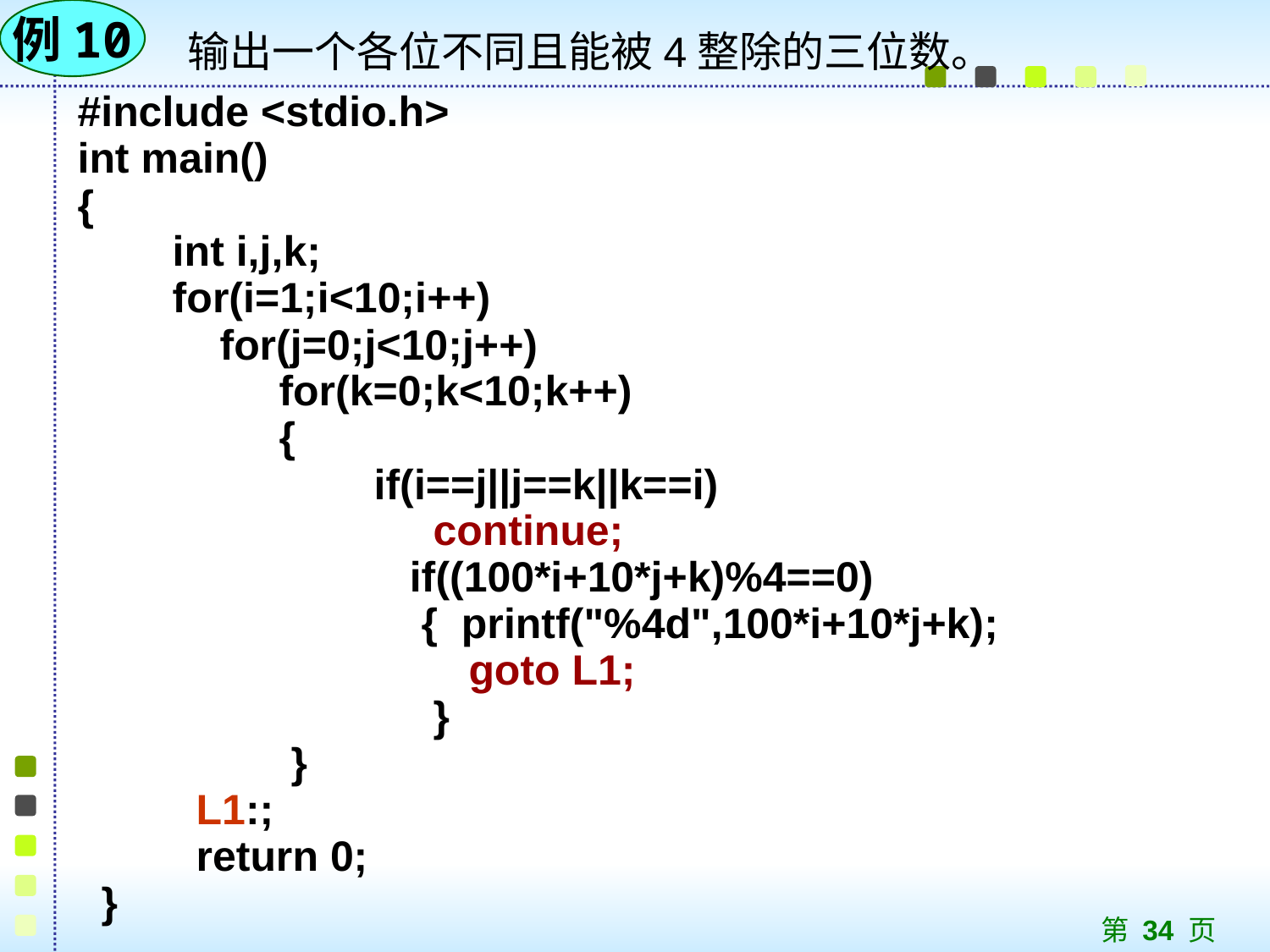

例10
# 输出一个各位不同且能被4整除的三位数。
#include <stdio.h>
int main()
{
        int i,j,k;
        for(i=1;i<10;i++)
            for(j=0;j<10;j++)
                 for(k=0;k<10;k++)
                 {
                         if(i==j||j==k||k==i)
                              continue;
                            if((100*i+10*j+k)%4==0)
                             {  printf("%4d",100*i+10*j+k);
                                 goto L1;
                              }
                  }
          L1:;
          return 0;
  }
第 34 页